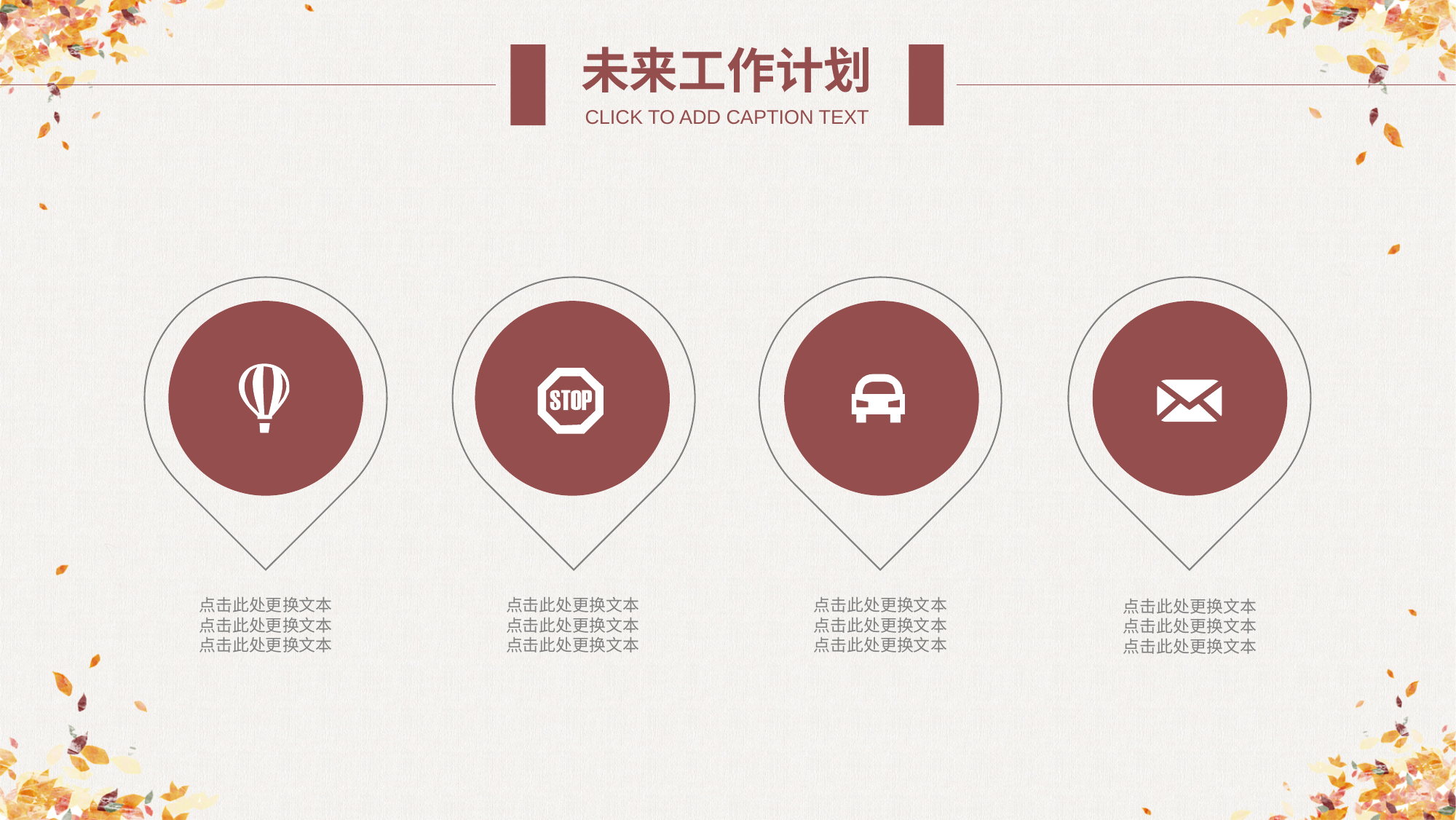

未来工作计划
CLICK TO ADD CAPTION TEXT

点击此处更换文本
点击此处更换文本
点击此处更换文本
点击此处更换文本
点击此处更换文本
点击此处更换文本
点击此处更换文本
点击此处更换文本
点击此处更换文本
点击此处更换文本
点击此处更换文本
点击此处更换文本